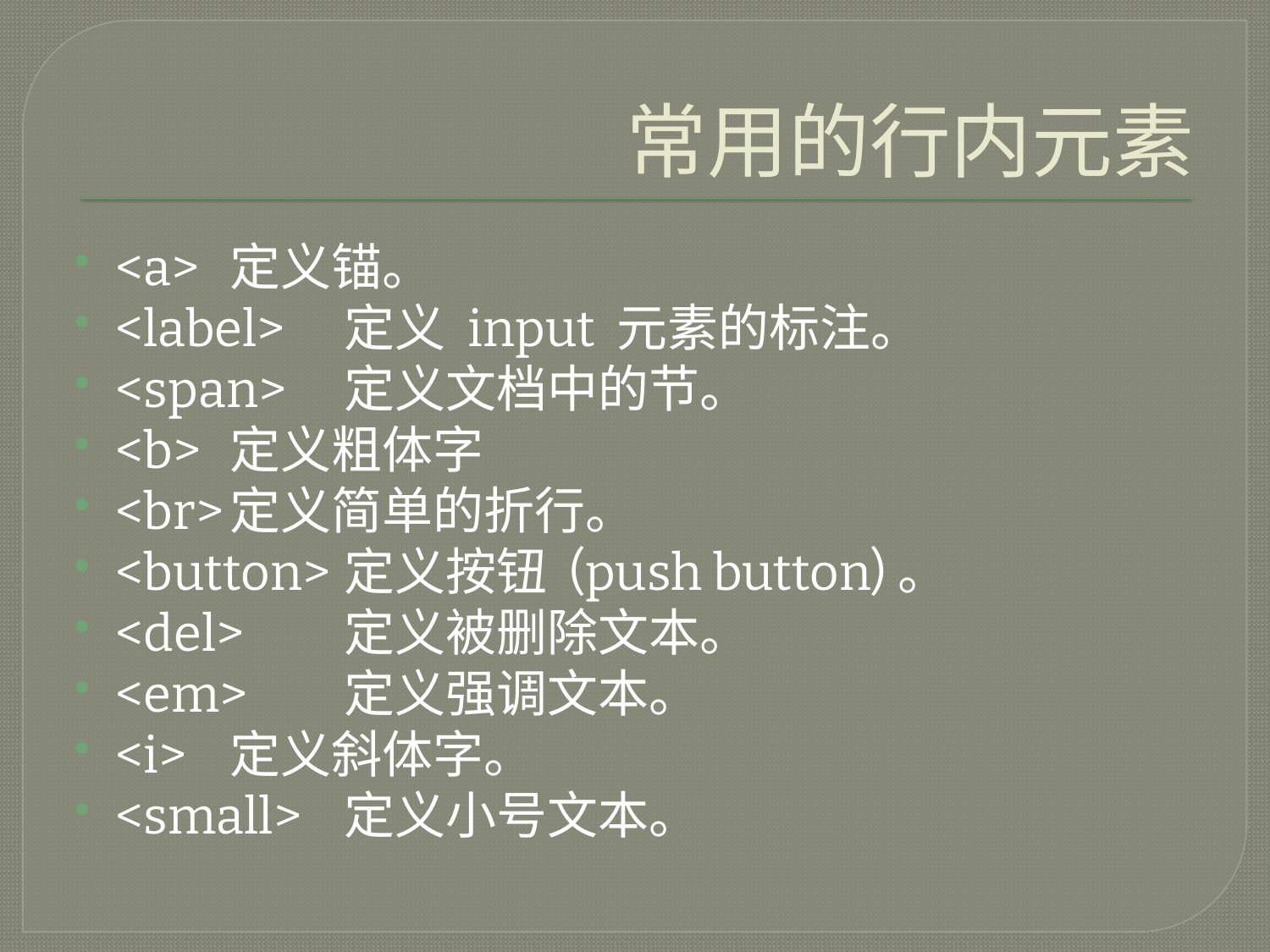

# 常用的行内元素
<a>		定义锚。
<label>		定义 input 元素的标注。
<span>		定义文档中的节。
<b>		定义粗体字
<br>		定义简单的折行。
<button>	定义按钮 (push button)。
<del>		定义被删除文本。
<em>		定义强调文本。
<i>			定义斜体字。
<small>		定义小号文本。